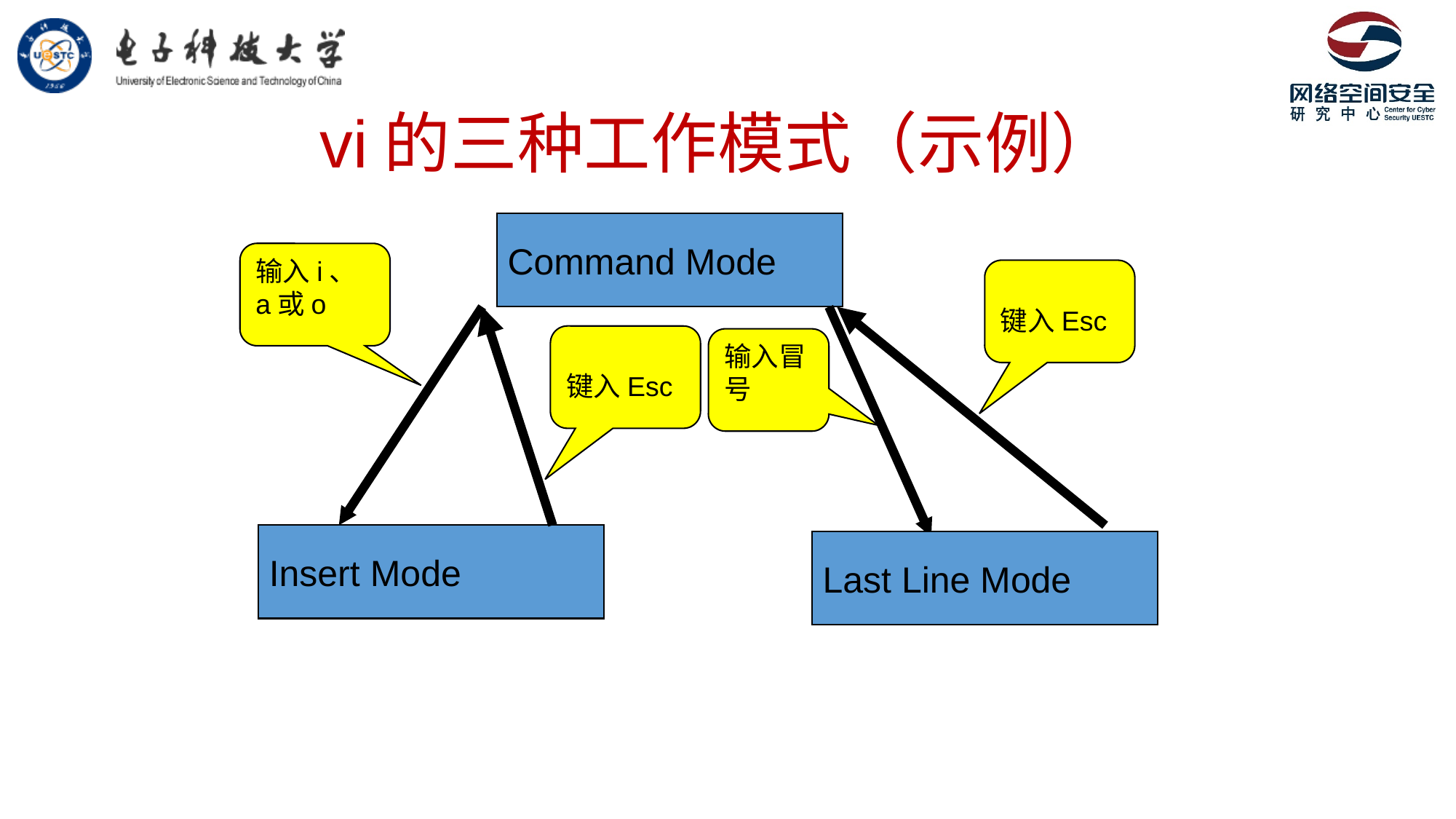

# vi的三种工作模式（示例）
Command Mode
输入i、a或o

键入Esc

键入Esc
输入冒号
Insert Mode
Last Line Mode